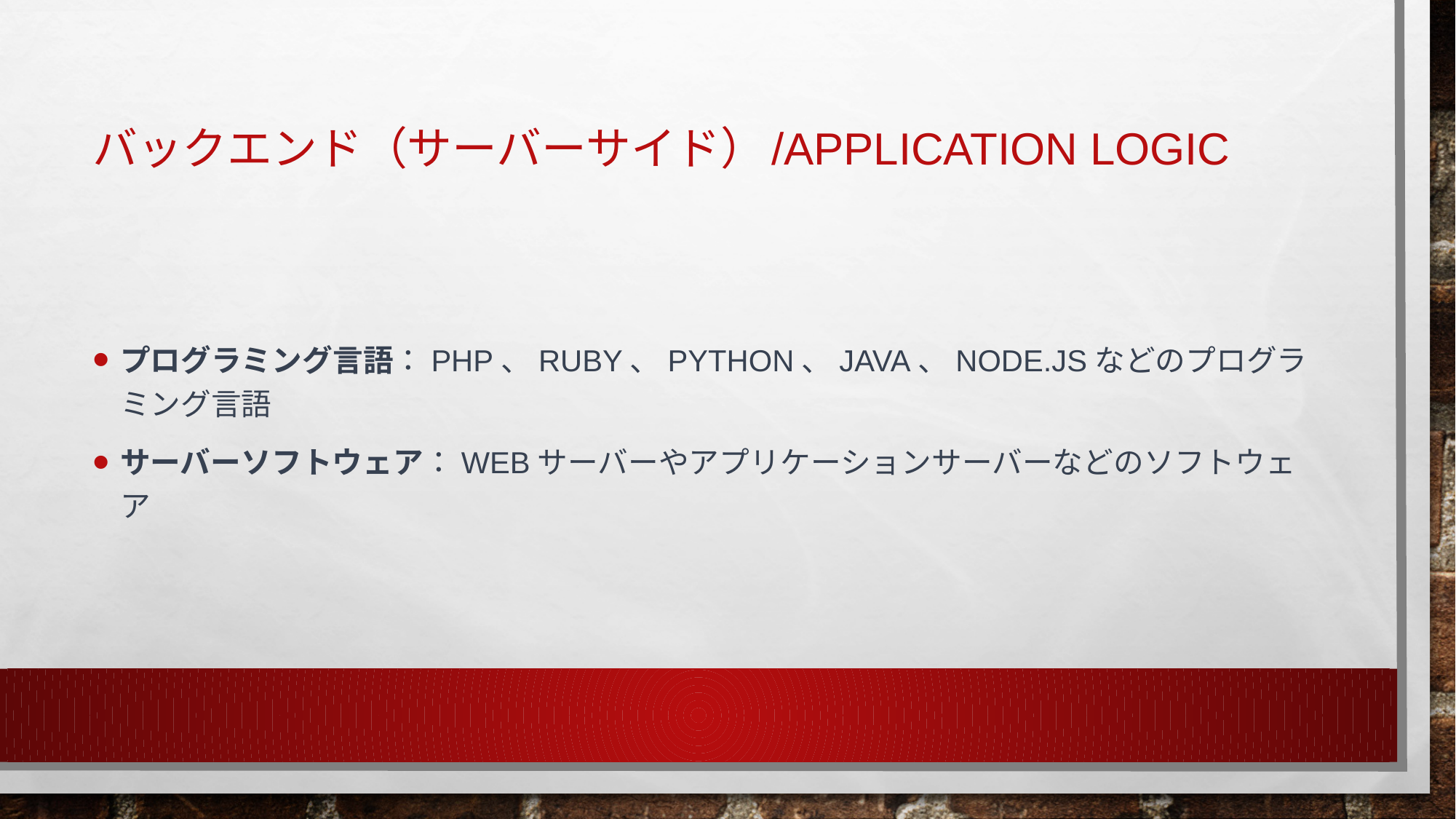

# バックエンド（サーバーサイド）/application logic
プログラミング言語：PHP、Ruby、Python、Java、Node.jsなどのプログラミング言語
サーバーソフトウェア：Webサーバーやアプリケーションサーバーなどのソフトウェア